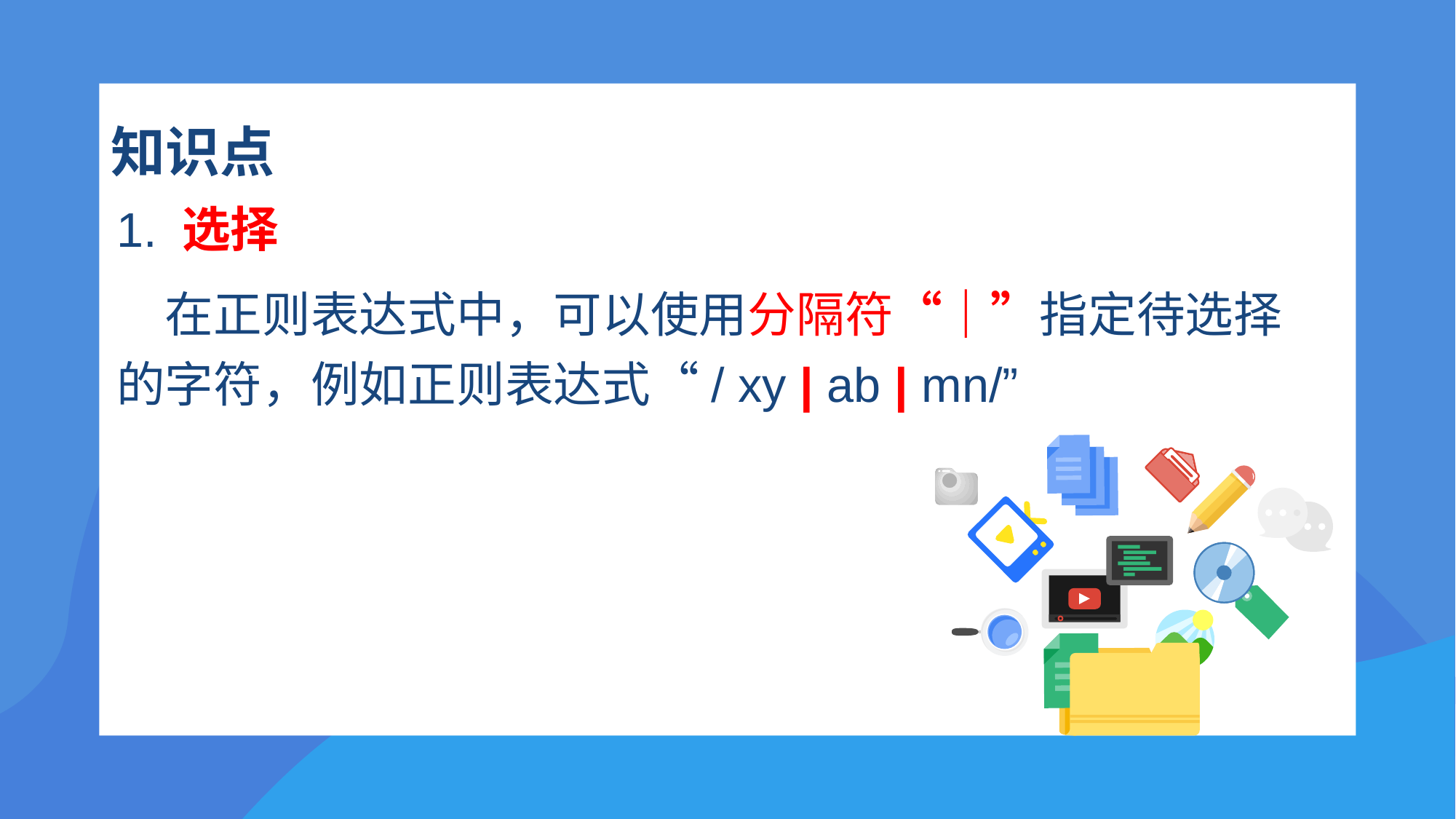

# 知识点
1. 选择
　在正则表达式中，可以使用分隔符“｜”指定待选择的字符，例如正则表达式“/ xy | ab | mn/”